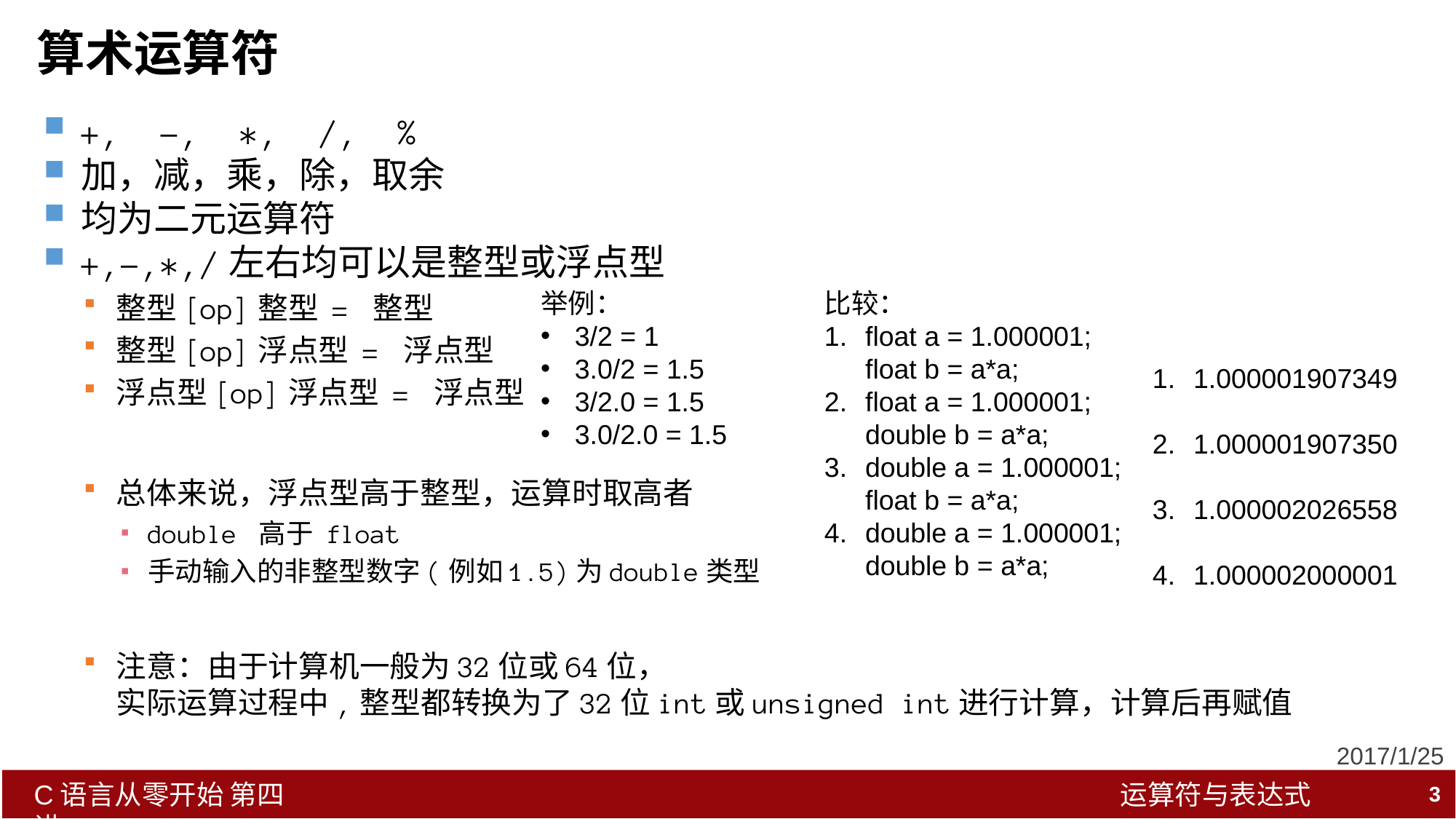

# 算术运算符
+,  -,  *,  /,  %
加，减，乘，除，取余
均为二元运算符
+,-,*,/左右均可以是整型或浮点型
整型[op]整型 = 整型
整型[op]浮点型 = 浮点型
浮点型[op]浮点型 = 浮点型

总体来说，浮点型高于整型，运算时取高者
double 高于 float
手动输入的非整型数字(例如1.5)为double类型

注意：由于计算机一般为32位或64位，
实际运算过程中,整型都转换为了32位int或unsigned int进行计算，计算后再赋值
举例：
3/2 = 1
3.0/2 = 1.5
3/2.0 = 1.5
3.0/2.0 = 1.5
比较：
float a = 1.000001;
float b = a*a;
float a = 1.000001;
double b = a*a;
double a = 1.000001;
float b = a*a;
double a = 1.000001;
double b = a*a;
1.000001907349

1.000001907350

1.000002026558

1.000002000001
2017/1/25
3